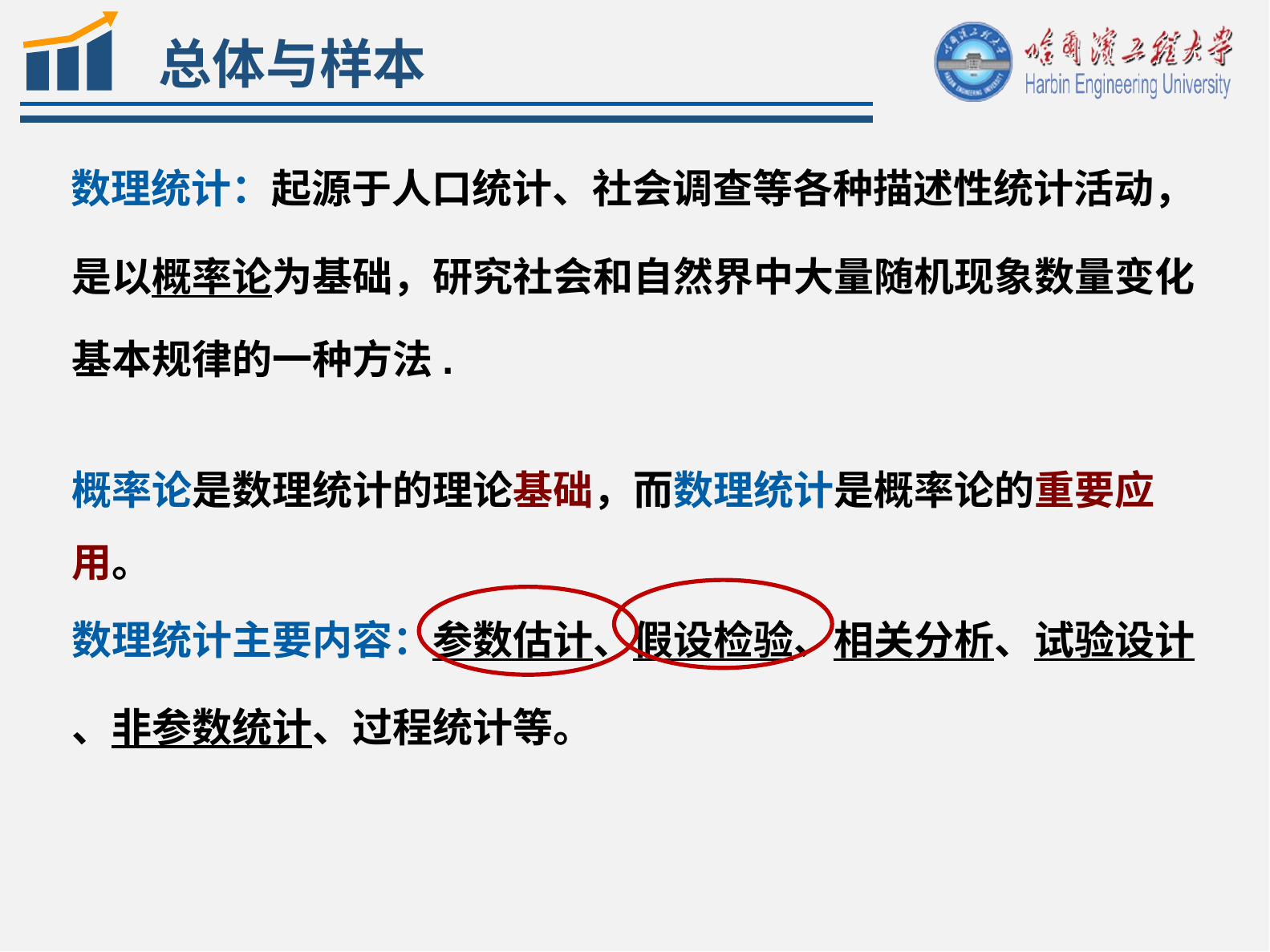

数理统计：起源于人口统计、社会调查等各种描述性统计活动，
是以概率论为基础，研究社会和自然界中大量随机现象数量变化基本规律的一种方法.
概率论是数理统计的理论基础，而数理统计是概率论的重要应用。
数理统计主要内容：参数估计、假设检验、相关分析、试验设计、非参数统计、过程统计等。